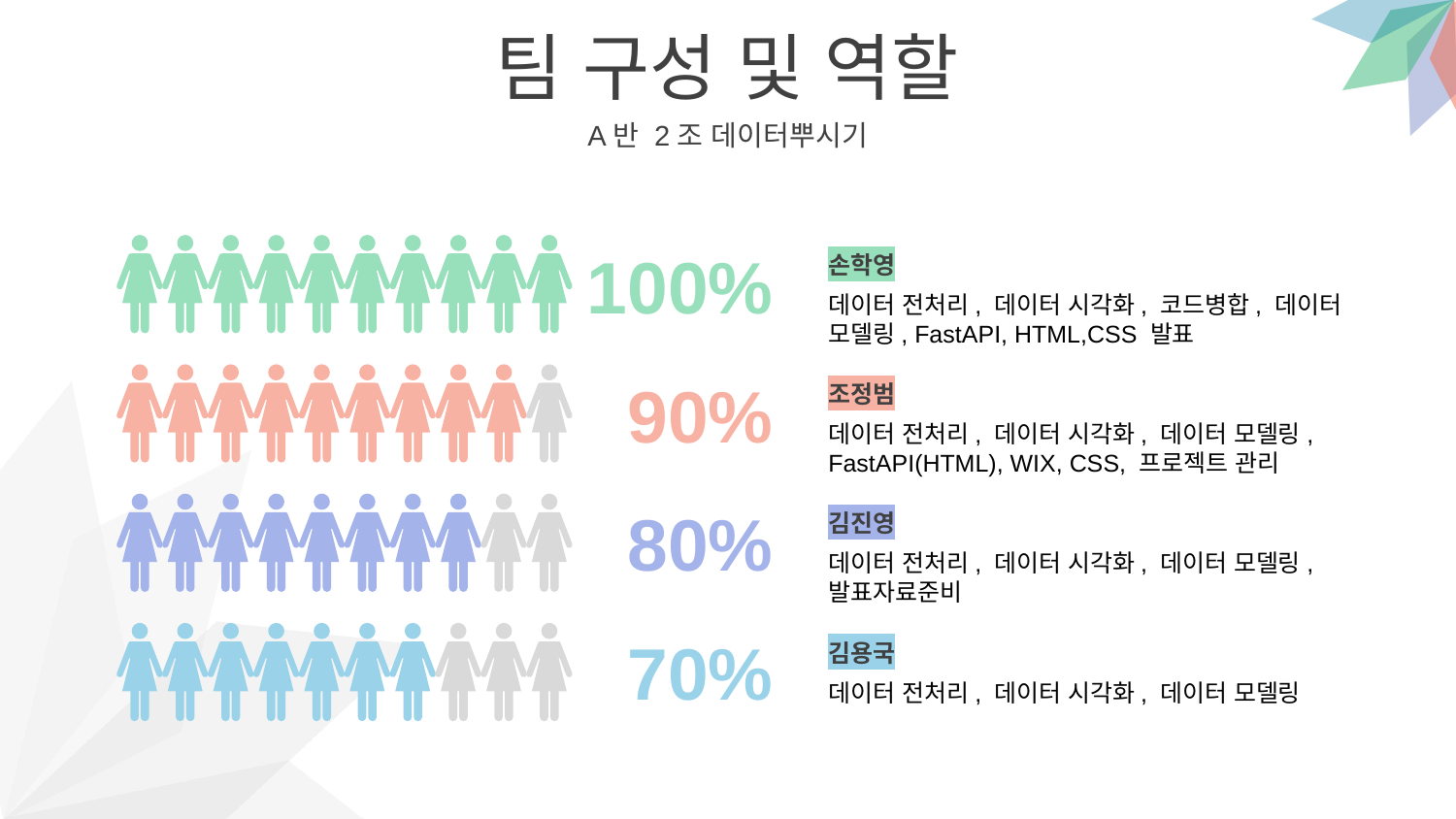

팀 구성 및 역할
A반 2조 데이터뿌시기
100%

손학영
데이터 전처리, 데이터 시각화, 코드병합, 데이터 모델링, FastAPI, HTML,CSS 발표
90%

조정범
데이터 전처리, 데이터 시각화, 데이터 모델링, FastAPI(HTML), WIX, CSS, 프로젝트 관리
80%

김진영
데이터 전처리, 데이터 시각화, 데이터 모델링, 발표자료준비
70%

김용국
데이터 전처리, 데이터 시각화, 데이터 모델링